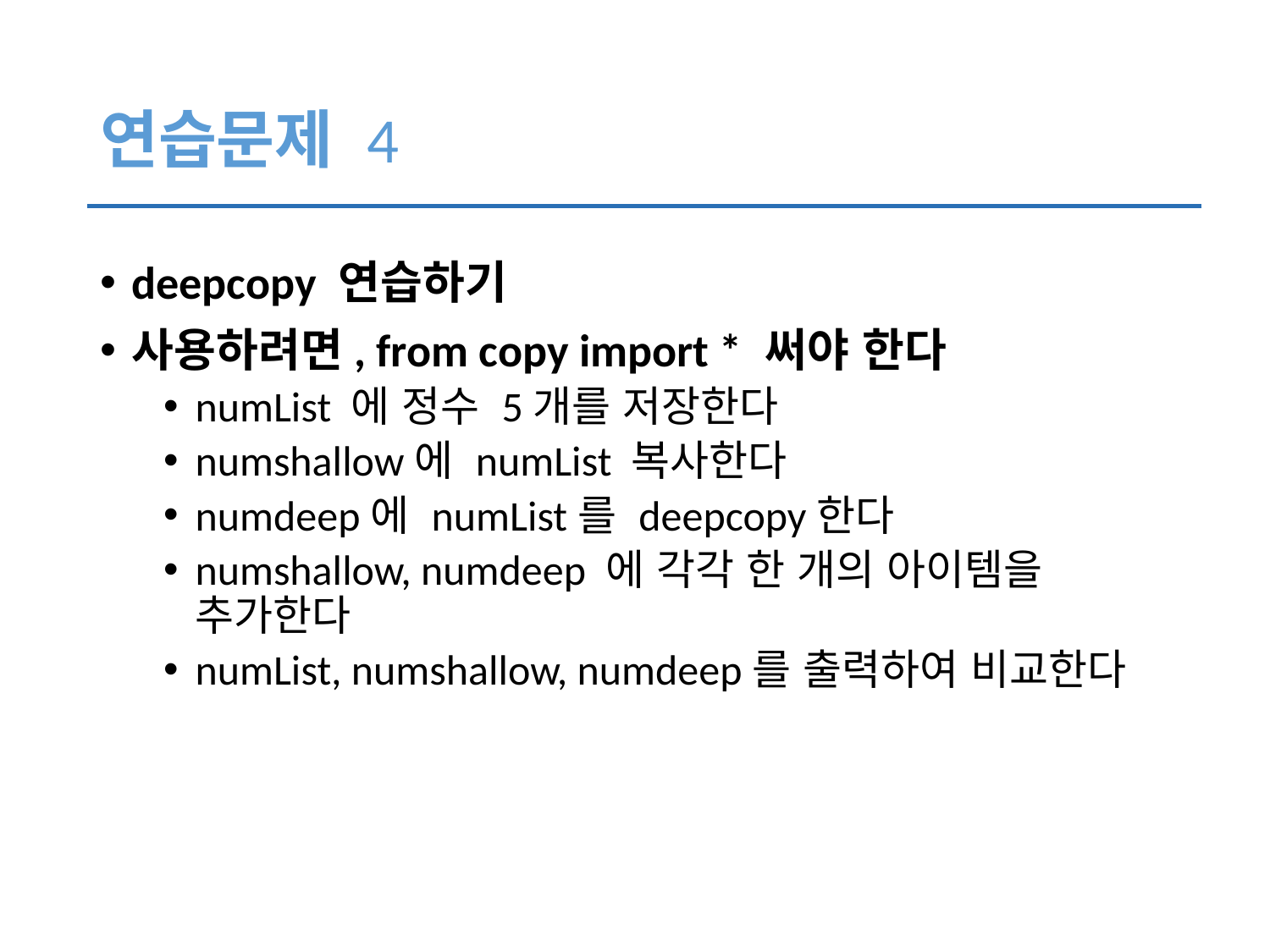

# 연습문제 4
deepcopy 연습하기
사용하려면, from copy import * 써야 한다
numList 에 정수 5개를 저장한다
numshallow에 numList 복사한다
numdeep에 numList를 deepcopy한다
numshallow, numdeep 에 각각 한 개의 아이템을 추가한다
numList, numshallow, numdeep를 출력하여 비교한다